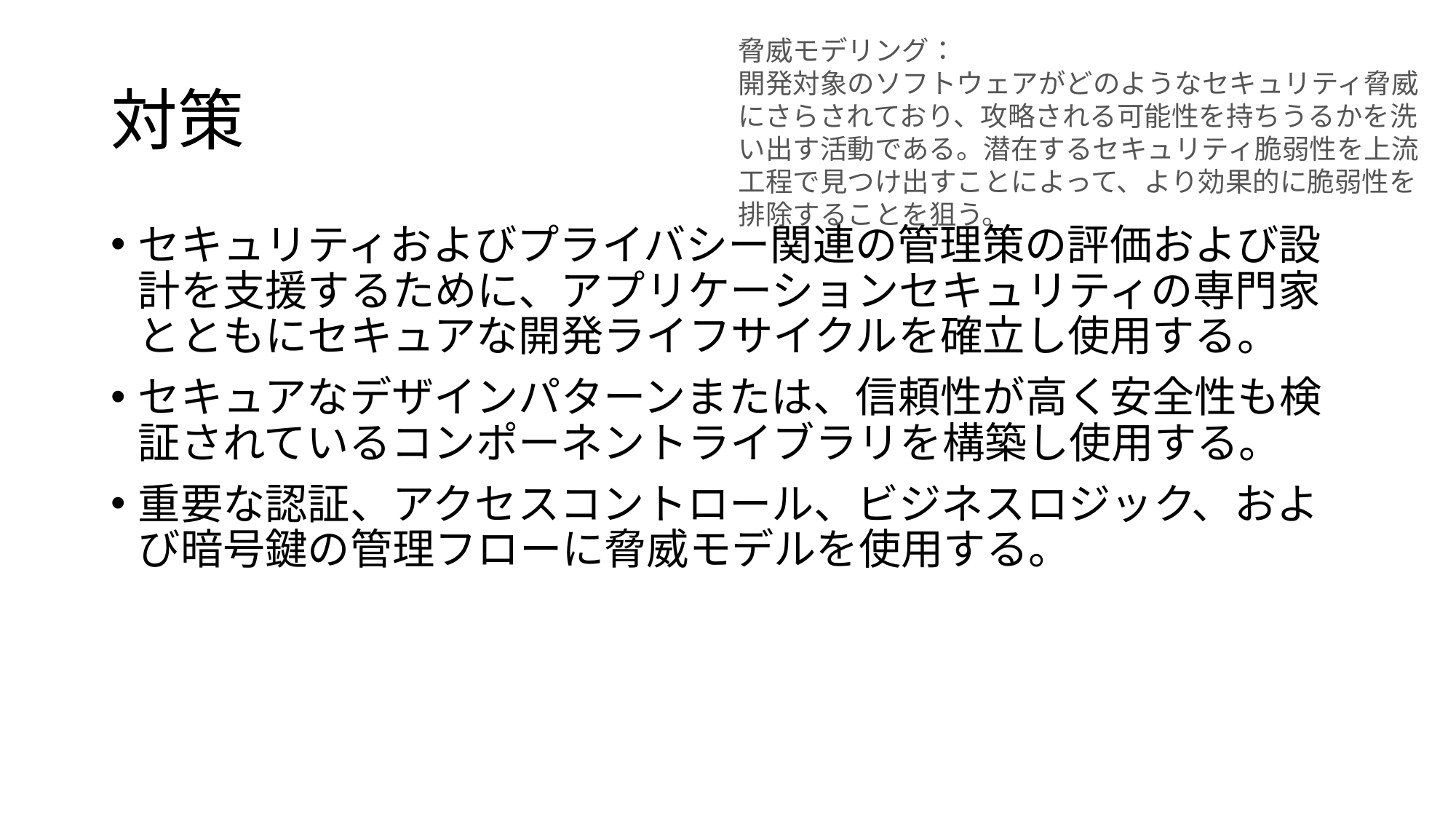

脅威モデリング：
開発対象のソフトウェアがどのようなセキュリティ脅威にさらされており、攻略される可能性を持ちうるかを洗い出す活動である。潜在するセキュリティ脆弱性を上流工程で見つけ出すことによって、より効果的に脆弱性を排除することを狙う。
# 対策
セキュリティおよびプライバシー関連の管理策の評価および設計を支援するために、アプリケーションセキュリティの専門家とともにセキュアな開発ライフサイクルを確立し使用する。
セキュアなデザインパターンまたは、信頼性が高く安全性も検証されているコンポーネントライブラリを構築し使用する。
重要な認証、アクセスコントロール、ビジネスロジック、および暗号鍵の管理フローに脅威モデルを使用する。